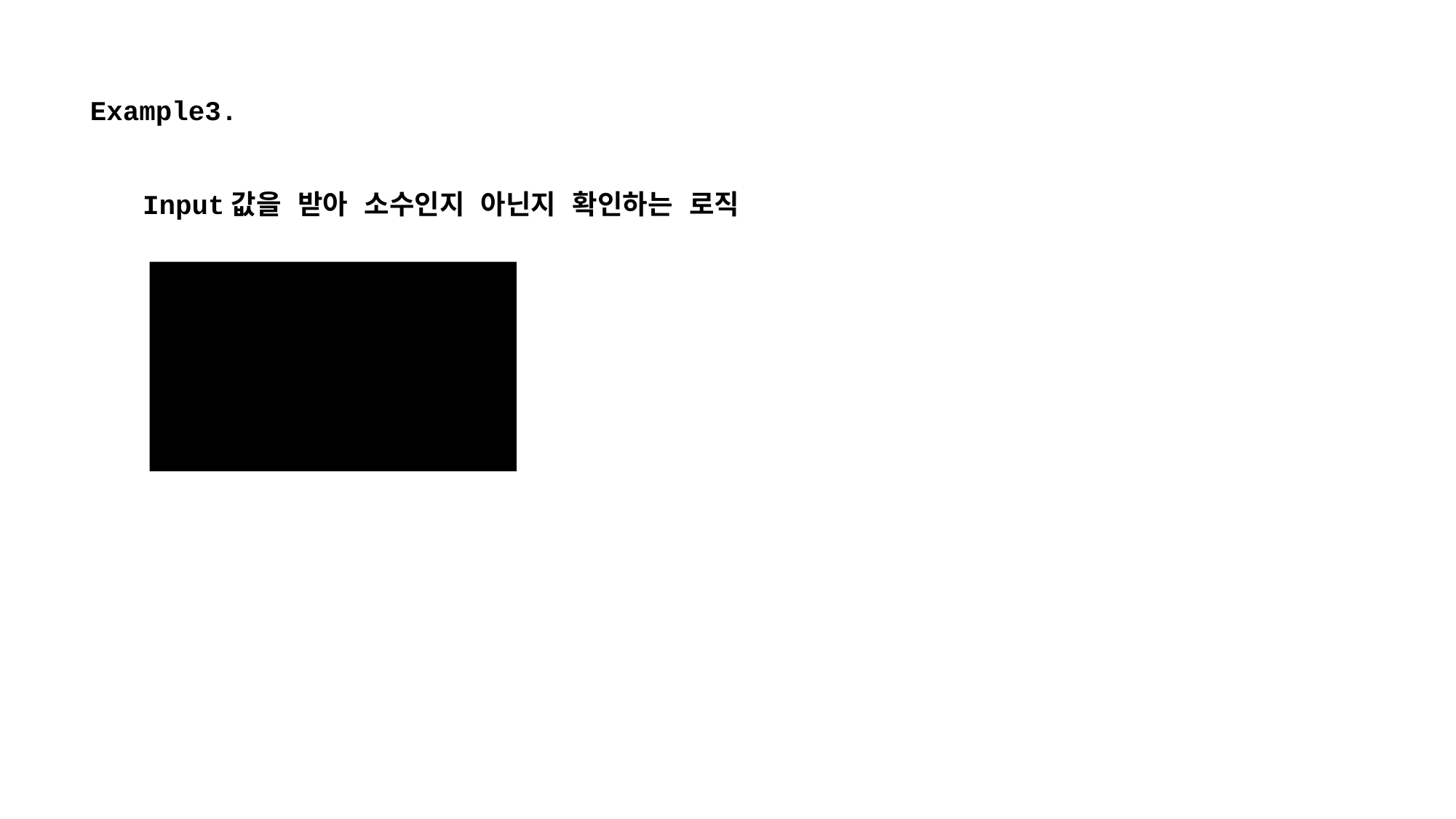

Example3.
Input값을 받아 소수인지 아닌지 확인하는 로직
a = int(input())
def prime():
  for i in range(2, a) :
   if a%i != 0: return '소수.'
   else: return '소수X'
print(prime())